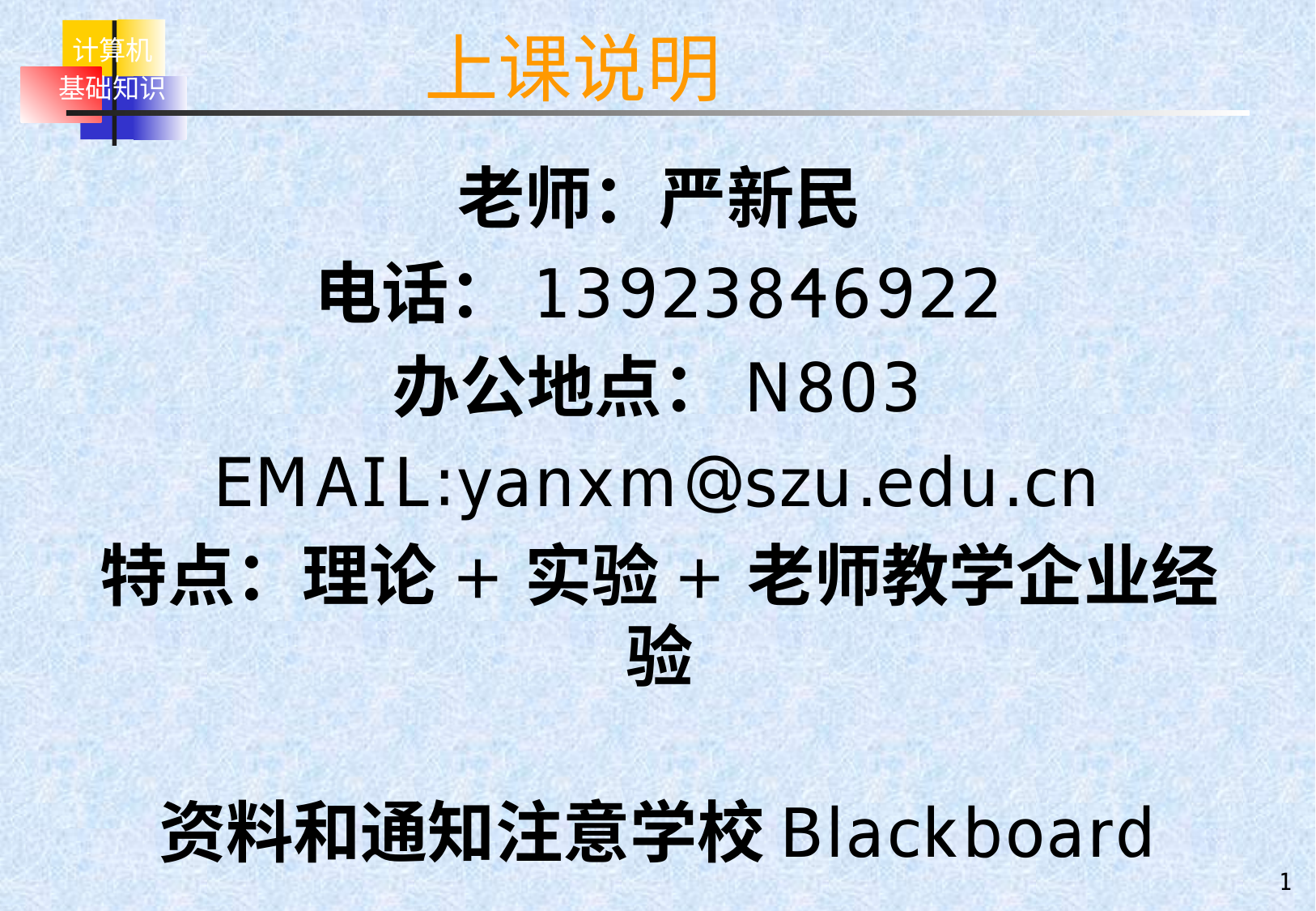

# 上课说明
老师：严新民
电话：13923846922
办公地点：N803
EMAIL:yanxm@szu.edu.cn
特点：理论+实验+老师教学企业经验
资料和通知注意学校Blackboard

1